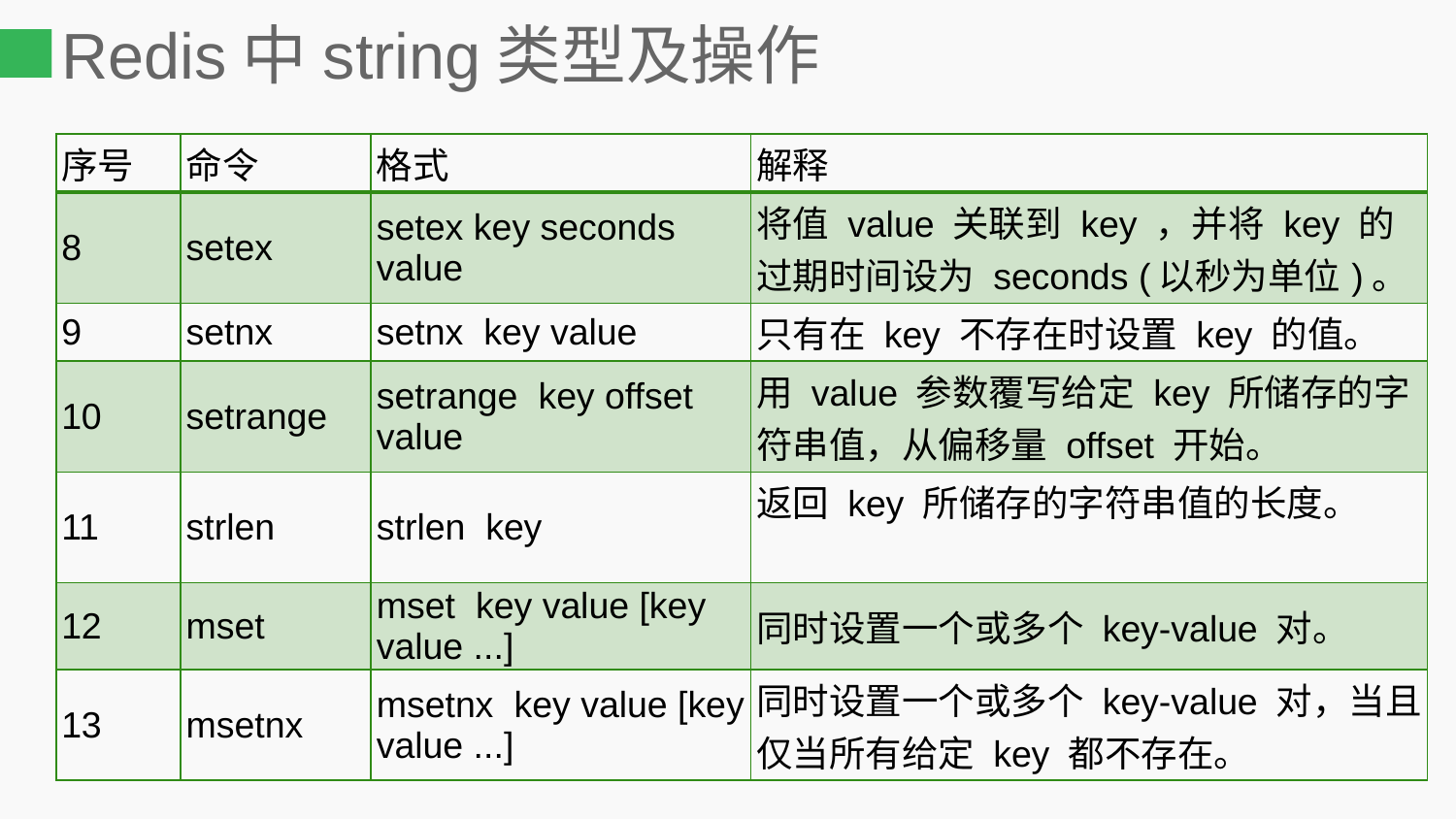

# Redis中string类型及操作
| 序号 | 命令 | 格式 | 解释 |
| --- | --- | --- | --- |
| 8 | setex | setex key seconds value | 将值 value 关联到 key ，并将 key 的过期时间设为 seconds (以秒为单位)。 |
| 9 | setnx | setnx key value | 只有在 key 不存在时设置 key 的值。 |
| 10 | setrange | setrange key offset value | 用 value 参数覆写给定 key 所储存的字符串值，从偏移量 offset 开始。 |
| 11 | strlen | strlen key | 返回 key 所储存的字符串值的长度。 |
| 12 | mset | mset key value [key value ...] | 同时设置一个或多个 key-value 对。 |
| 13 | msetnx | msetnx key value [key value ...] | 同时设置一个或多个 key-value 对，当且仅当所有给定 key 都不存在。 |